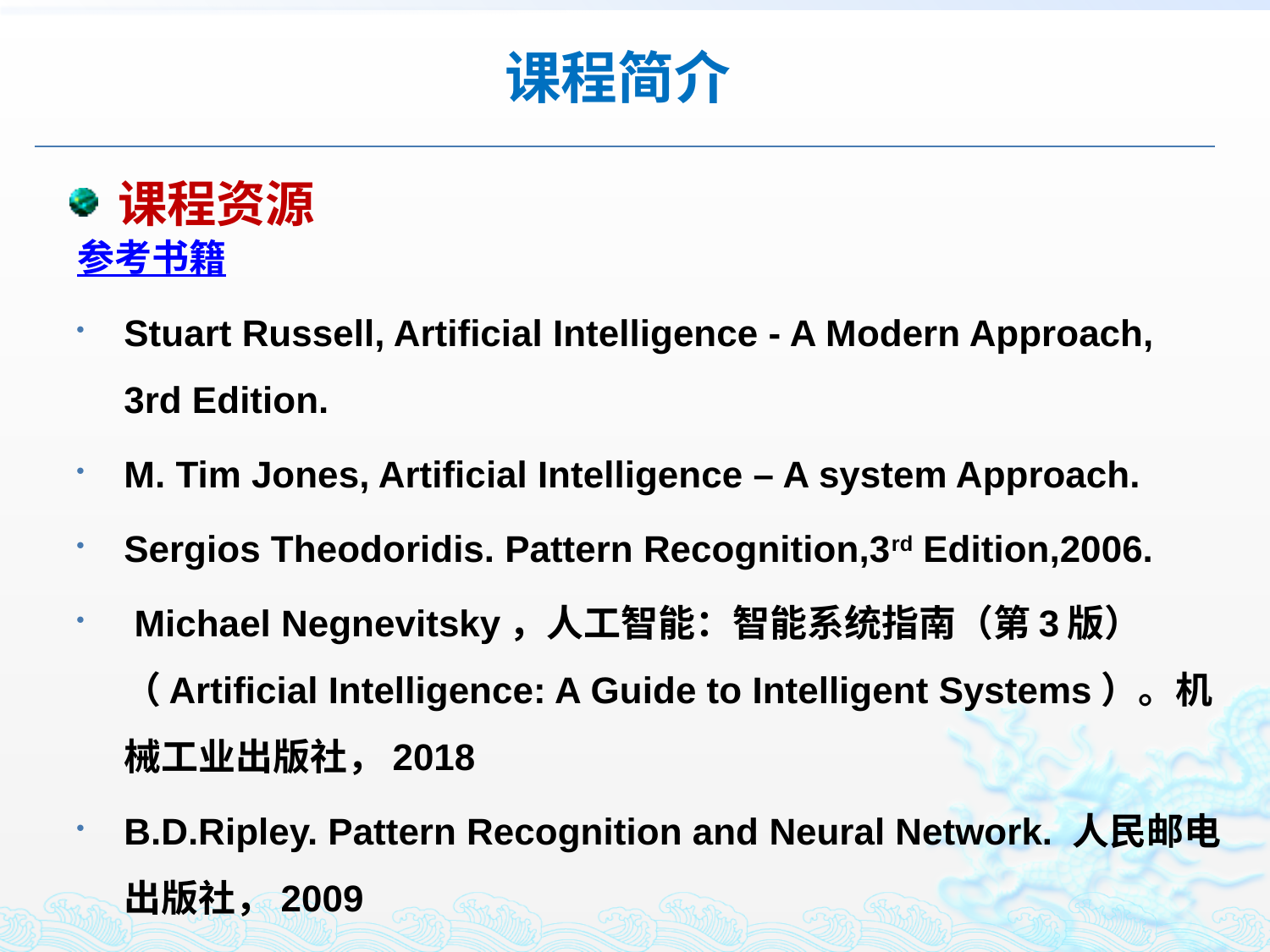

课程简介
课程资源
参考书籍
Stuart Russell, Artificial Intelligence - A Modern Approach, 3rd Edition.
M. Tim Jones, Artificial Intelligence – A system Approach.
Sergios Theodoridis. Pattern Recognition,3rd Edition,2006.
 Michael Negnevitsky，人工智能：智能系统指南（第3版）（Artificial Intelligence: A Guide to Intelligent Systems）。机械工业出版社，2018
B.D.Ripley. Pattern Recognition and Neural Network. 人民邮电出版社，2009